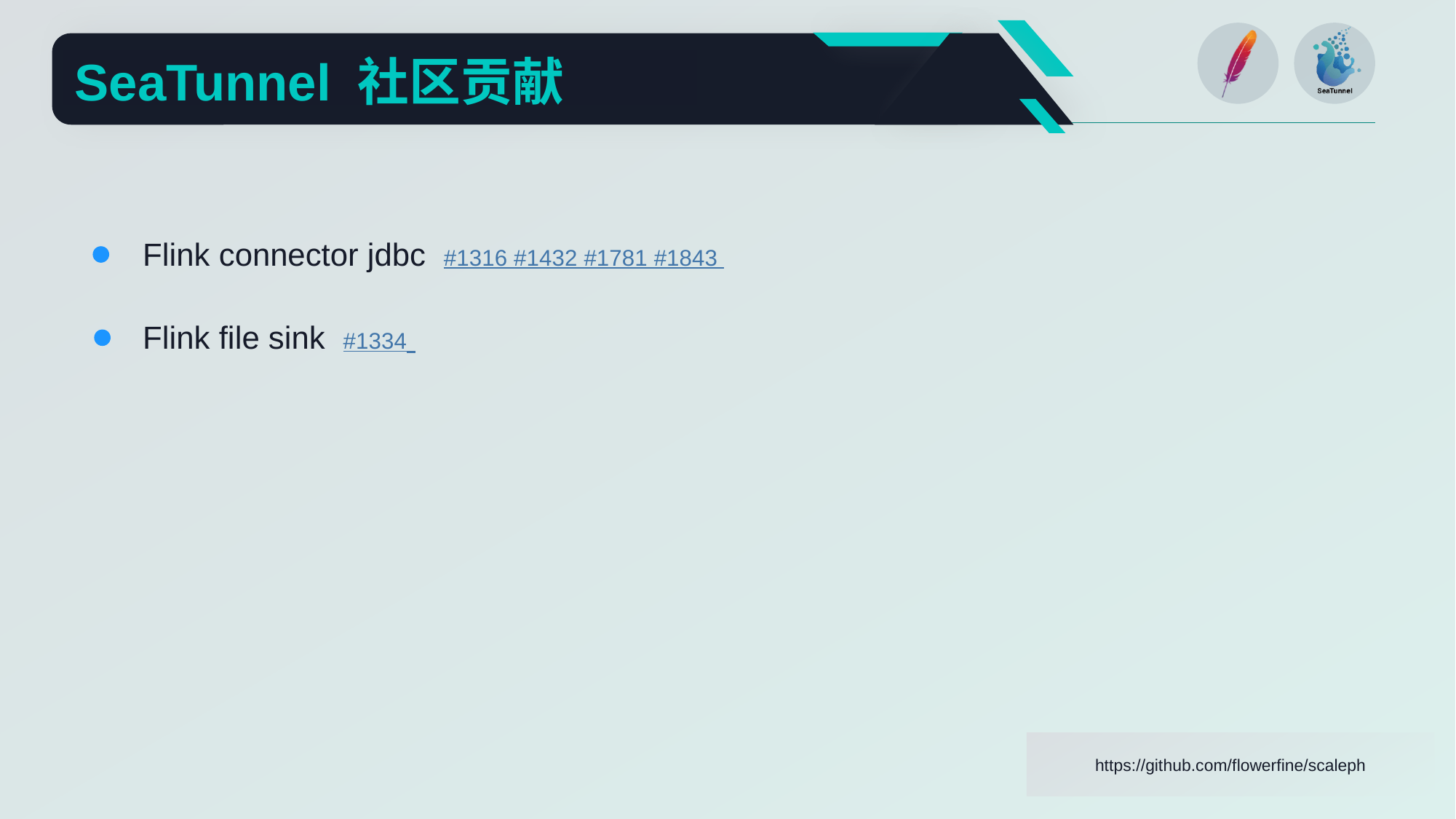

SeaTunnel 社区贡献
  Flink connector jdbc  #1316 #1432 #1781 #1843

  Flink file sink  #1334

https://github.com/flowerfine/scaleph